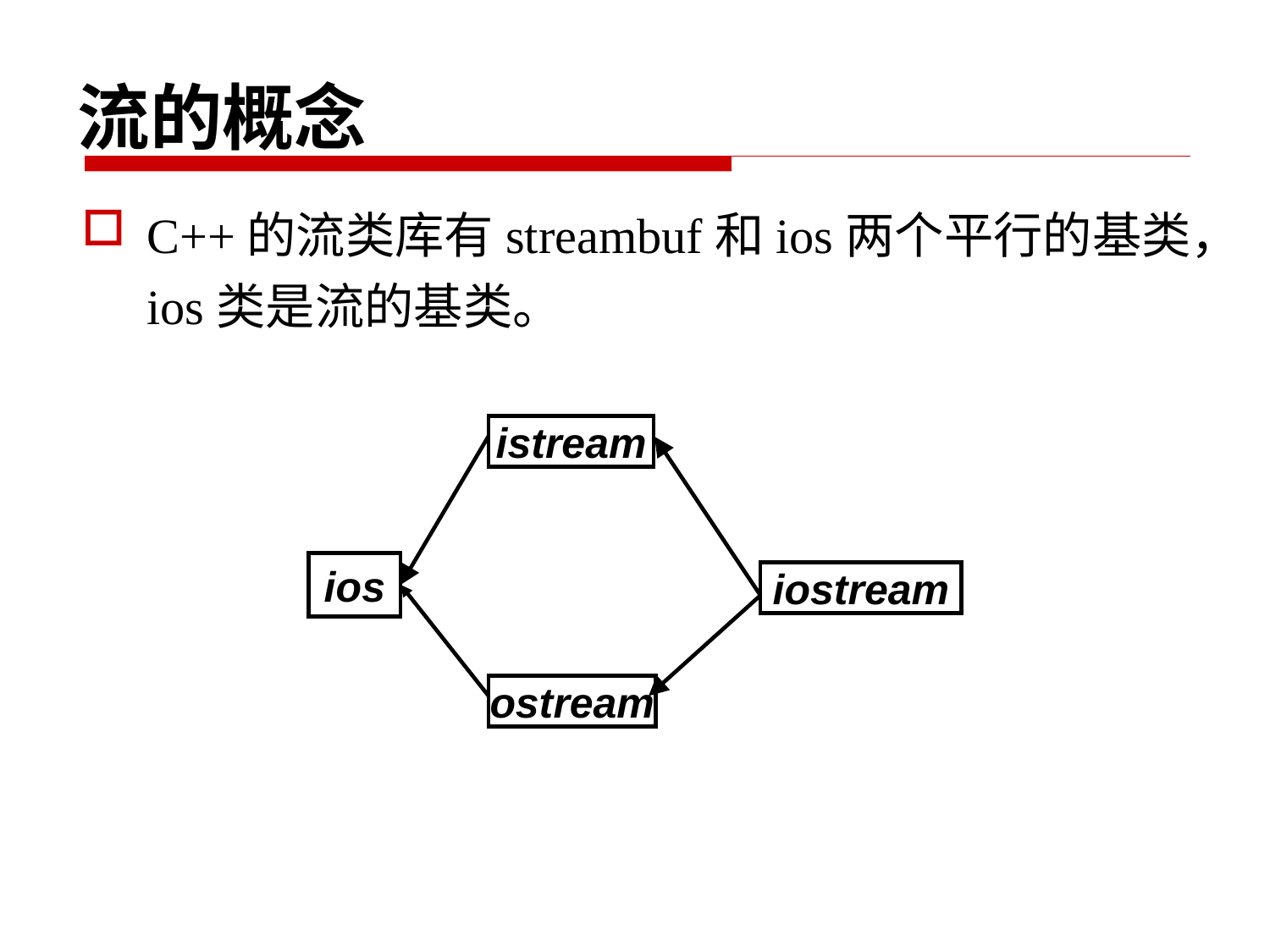

# 流的概念
C++的流类库有streambuf和ios两个平行的基类，ios类是流的基类。

istream

ios
iostream

ostream